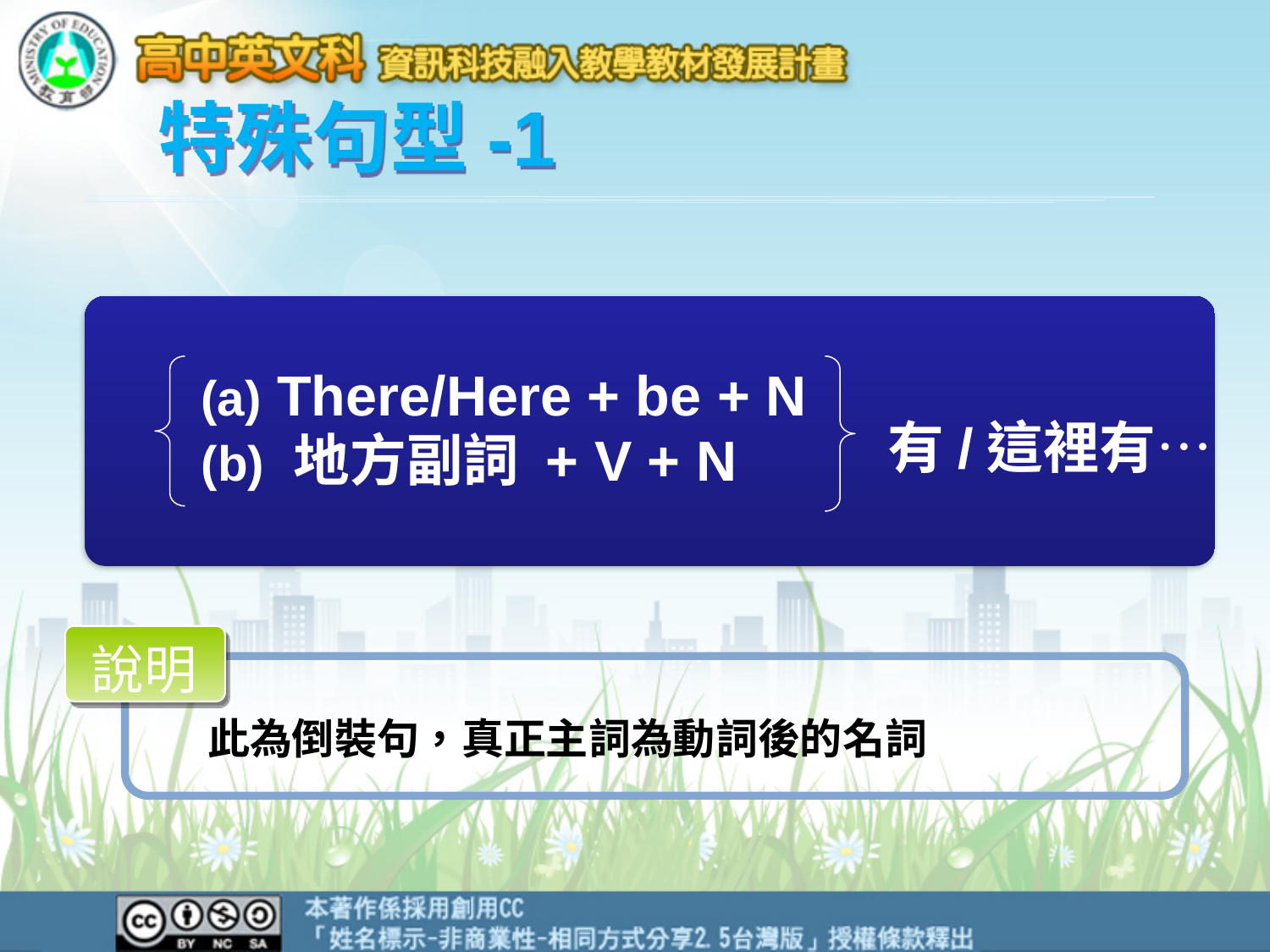

特殊句型-1

       (a) There/Here + be + N
        (b) 地方副詞 + V + N

有/這裡有…

說明

此為倒裝句，真正主詞為動詞後的名詞